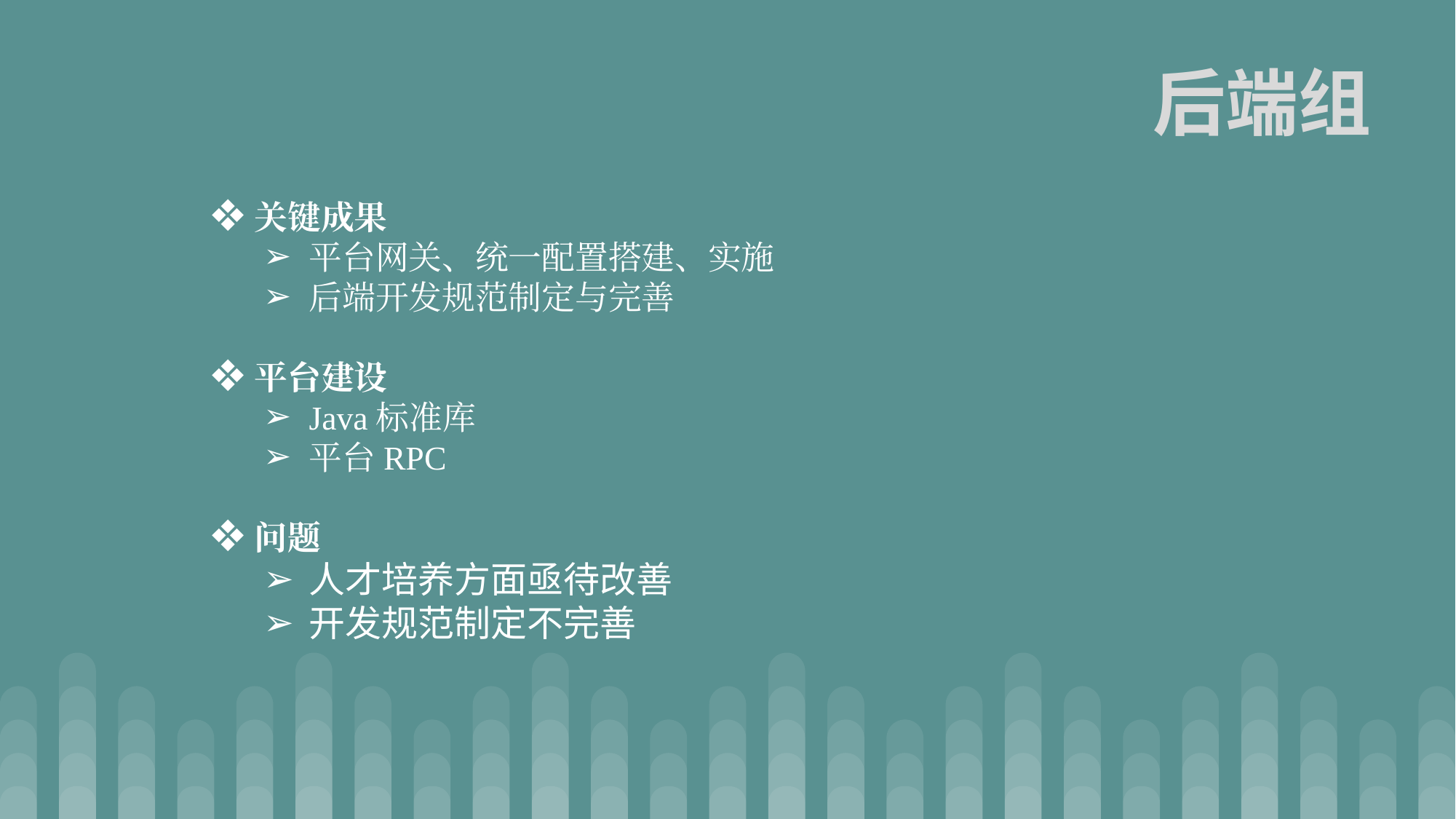

后端组
关键成果
平台网关、统一配置搭建、实施
后端开发规范制定与完善

平台建设
Java标准库
平台RPC

问题
人才培养方面亟待改善
开发规范制定不完善